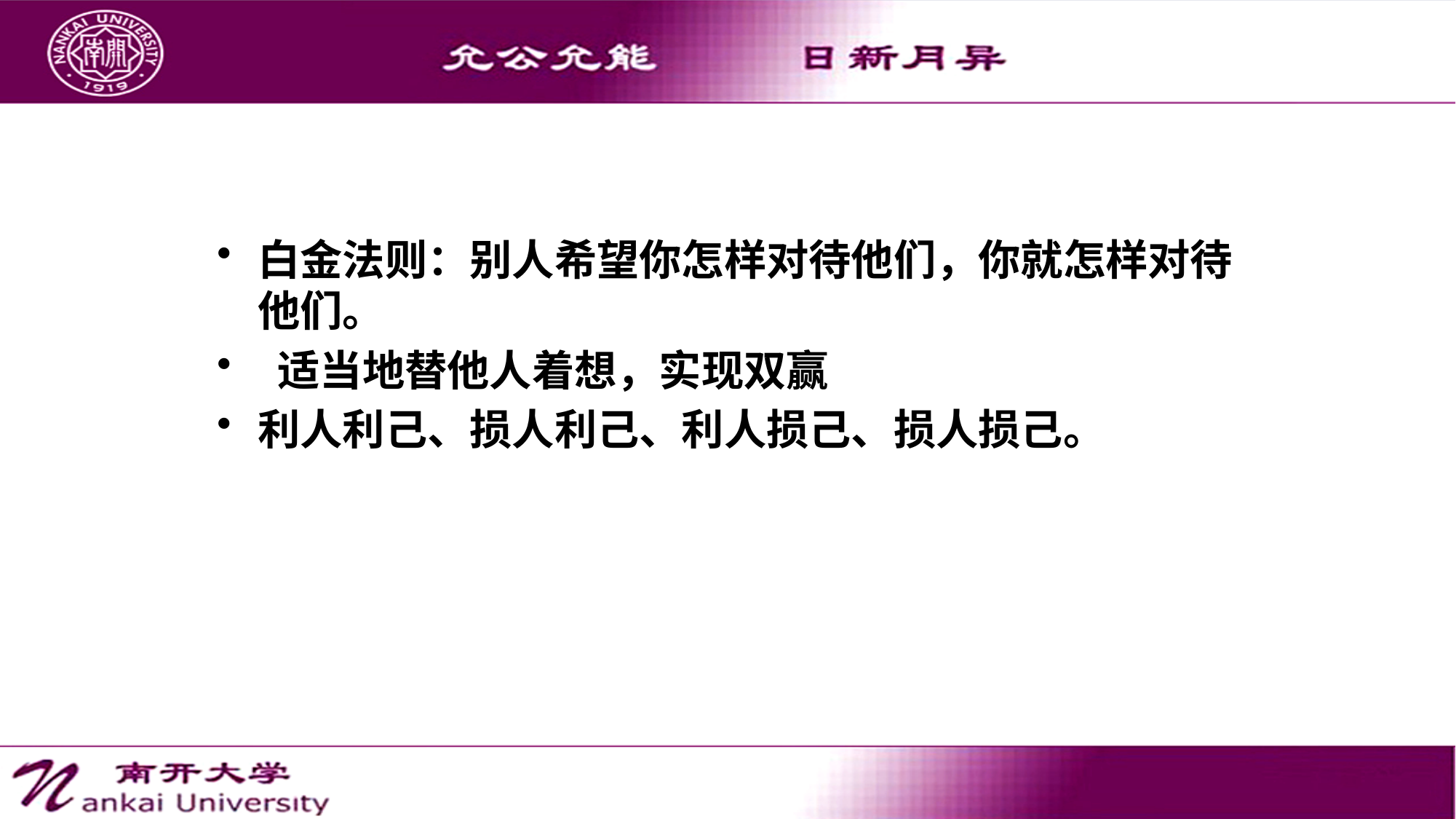

#
白金法则：别人希望你怎样对待他们，你就怎样对待他们。
 适当地替他人着想，实现双赢
利人利己、损人利己、利人损己、损人损己。